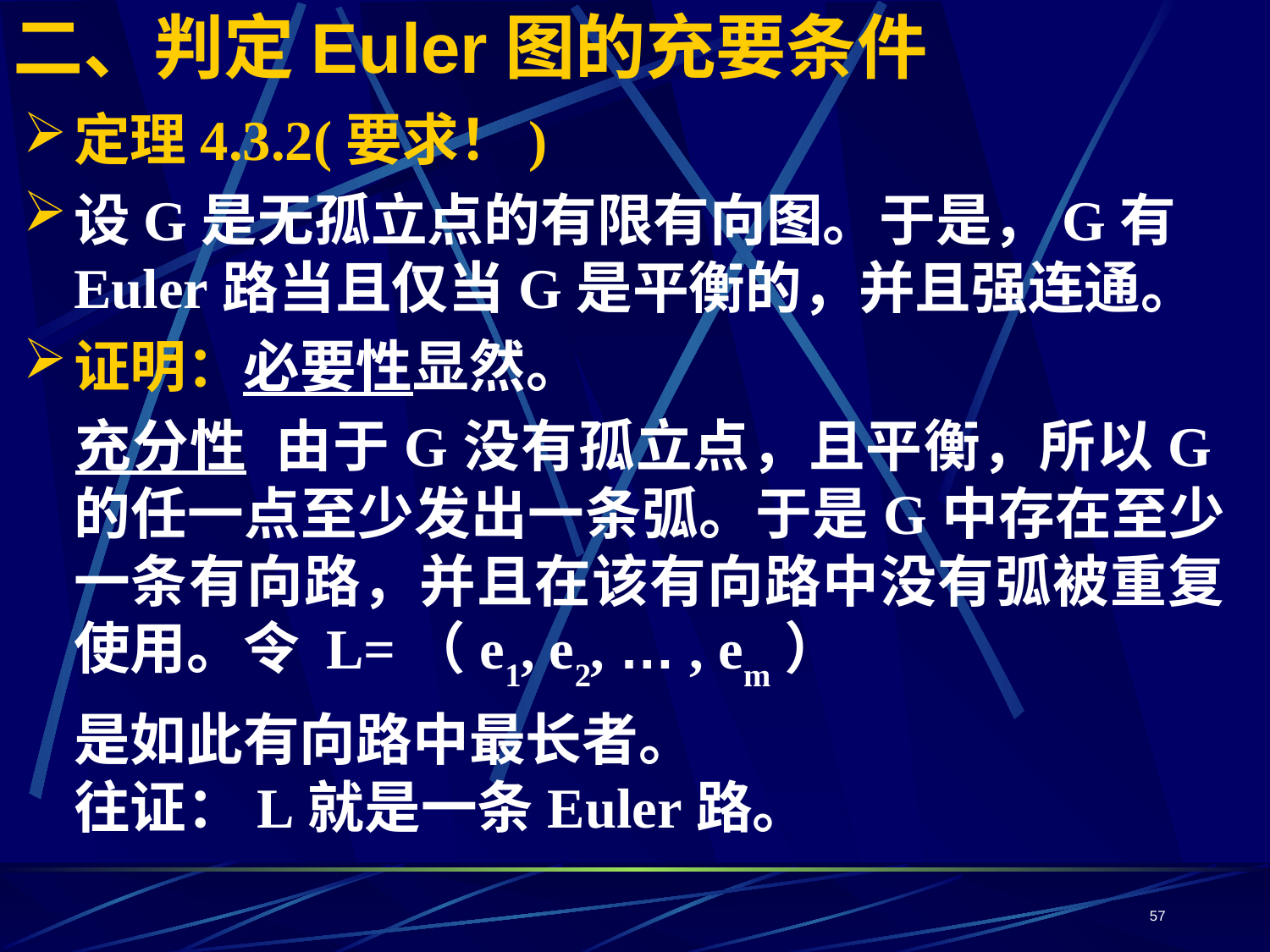

# 二、判定Euler图的充要条件
定理4.3.2(要求！)
设G是无孤立点的有限有向图。于是，G有Euler路当且仅当G是平衡的，并且强连通。
证明：必要性显然。
	充分性  由于G没有孤立点，且平衡，所以G的任一点至少发出一条弧。于是G中存在至少一条有向路，并且在该有向路中没有弧被重复使用。令 L=（e1, e2, … , em）
	是如此有向路中最长者。
往证：L就是一条Euler路。
57